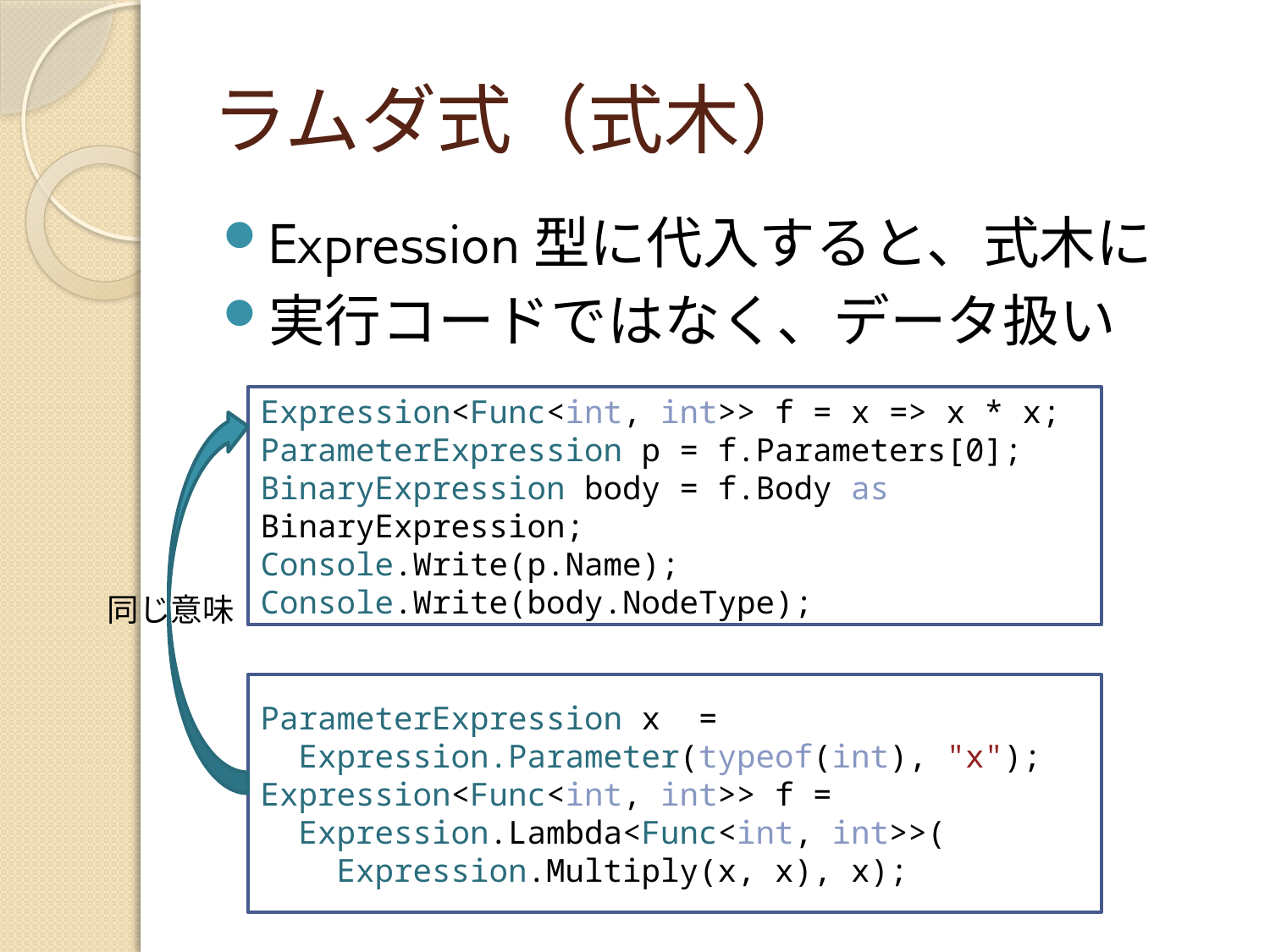

# ラムダ式（式木）
Expression型に代入すると、式木に
実行コードではなく、データ扱い
Expression<Func<int, int>> f = x => x * x;
ParameterExpression p = f.Parameters[0];
BinaryExpression body = f.Body as BinaryExpression;
Console.Write(p.Name);
Console.Write(body.NodeType);

同じ意味
ParameterExpression x  =
  Expression.Parameter(typeof(int), "x");
Expression<Func<int, int>> f =
  Expression.Lambda<Func<int, int>>(
    Expression.Multiply(x, x), x);